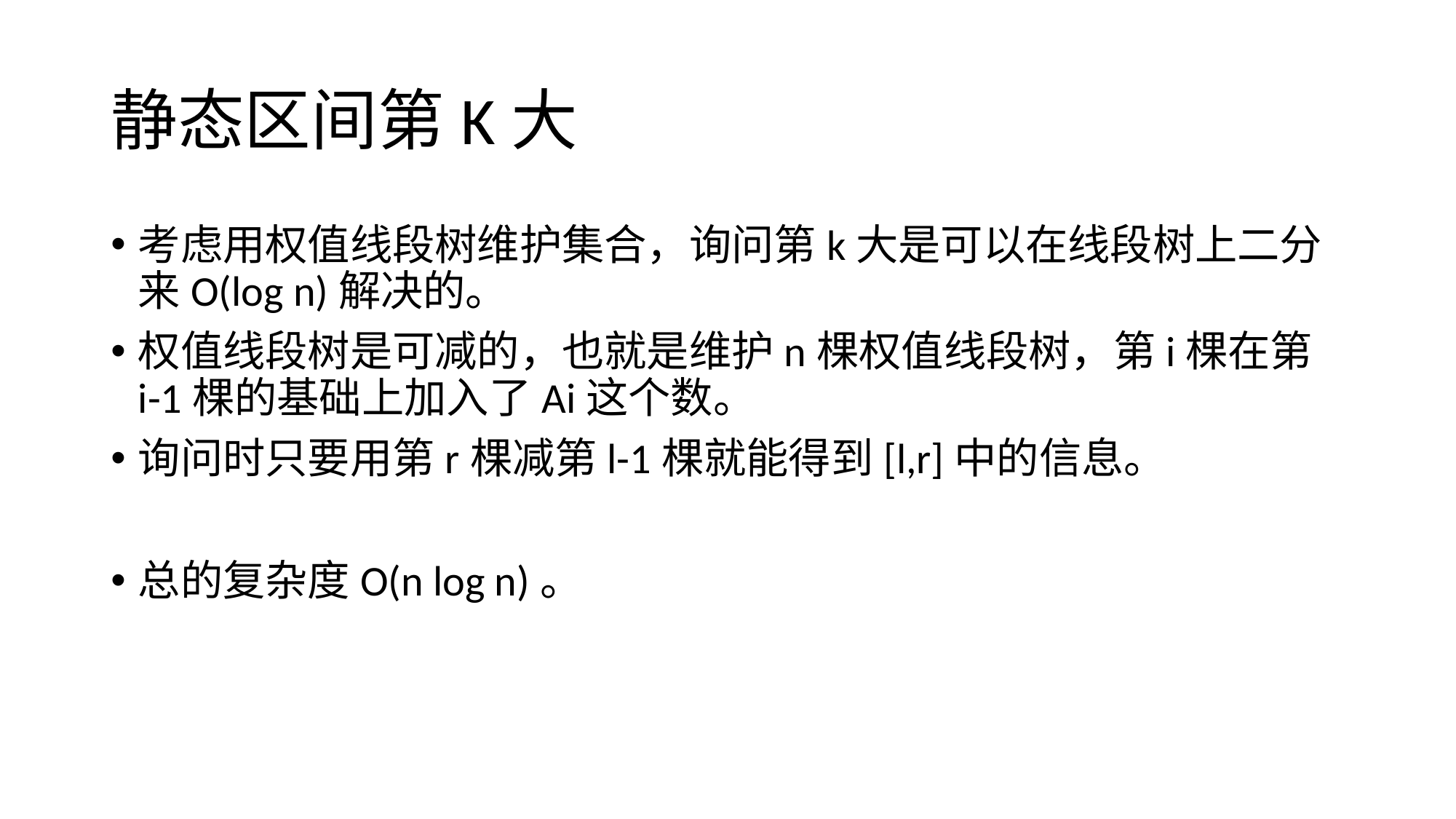

# 静态区间第K大
考虑用权值线段树维护集合，询问第k大是可以在线段树上二分来O(log n)解决的。
权值线段树是可减的，也就是维护n棵权值线段树，第i棵在第i-1棵的基础上加入了Ai这个数。
询问时只要用第r棵减第l-1棵就能得到[l,r]中的信息。

总的复杂度O(n log n)。